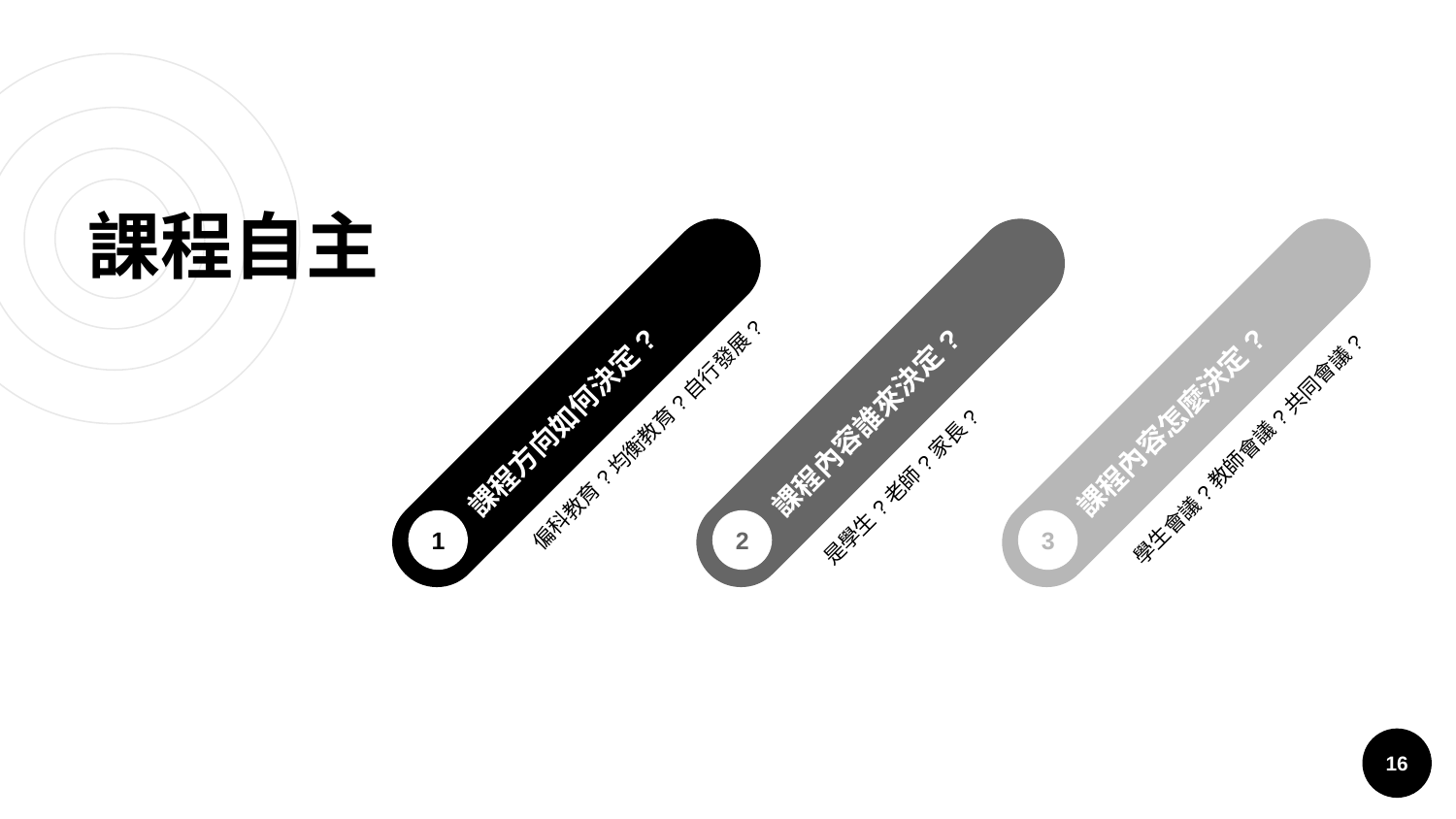

# 課程自主

課程內容怎麼決定?
學生會議?教師會議?共同會議?
3

課程內容誰來決定?
是學生?老師?家長?
2

課程方向如何決定?
偏科教育?均衡教育?自行發展?
1
16